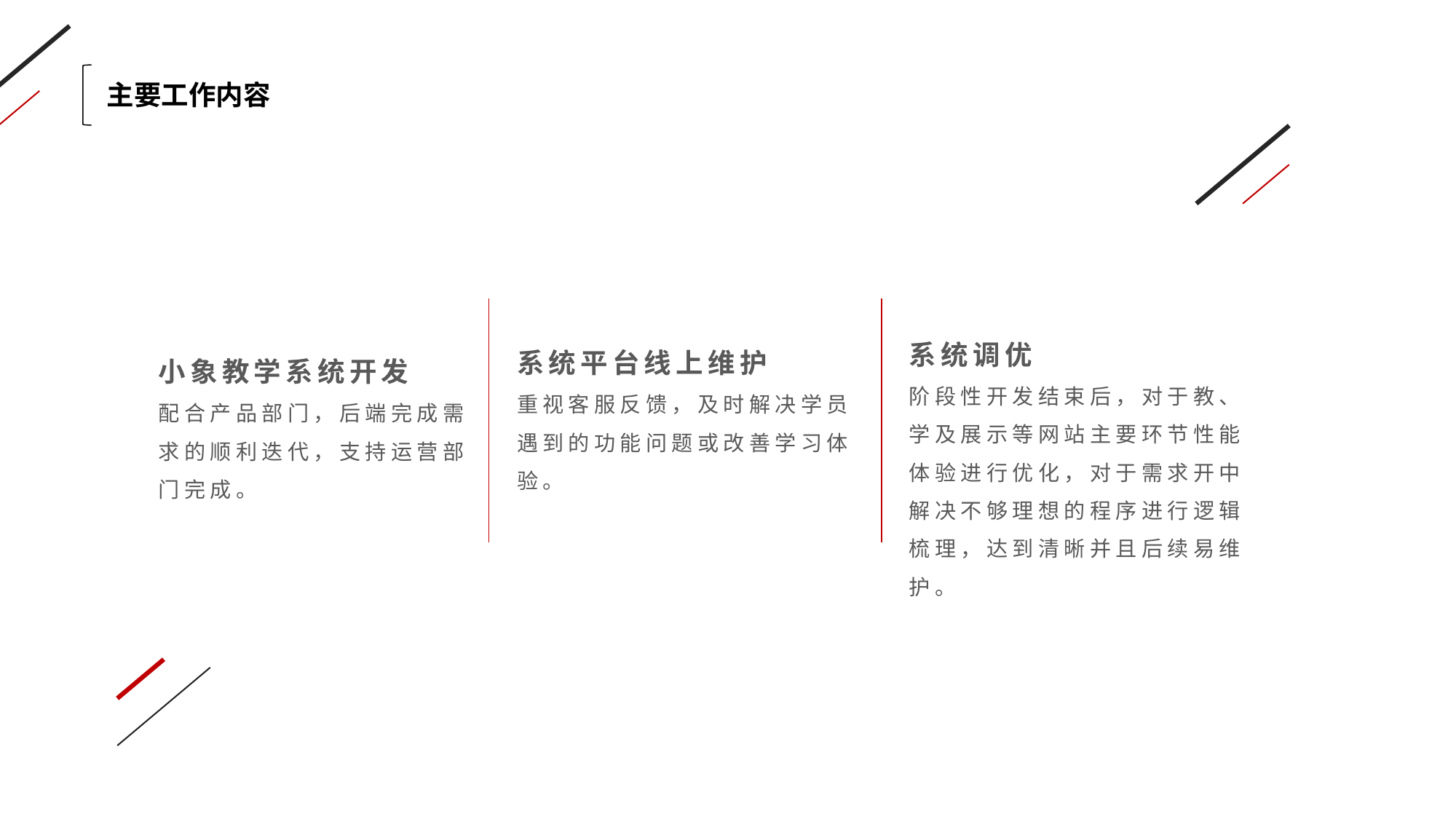

主要工作内容
系统平台线上维护
重视客服反馈，及时解决学员遇到的功能问题或改善学习体验。
小象教学系统开发
配合产品部门，后端完成需求的顺利迭代，支持运营部门完成。
系统调优
阶段性开发结束后，对于教、学及展示等网站主要环节性能体验进行优化，对于需求开中解决不够理想的程序进行逻辑梳理，达到清晰并且后续易维护。